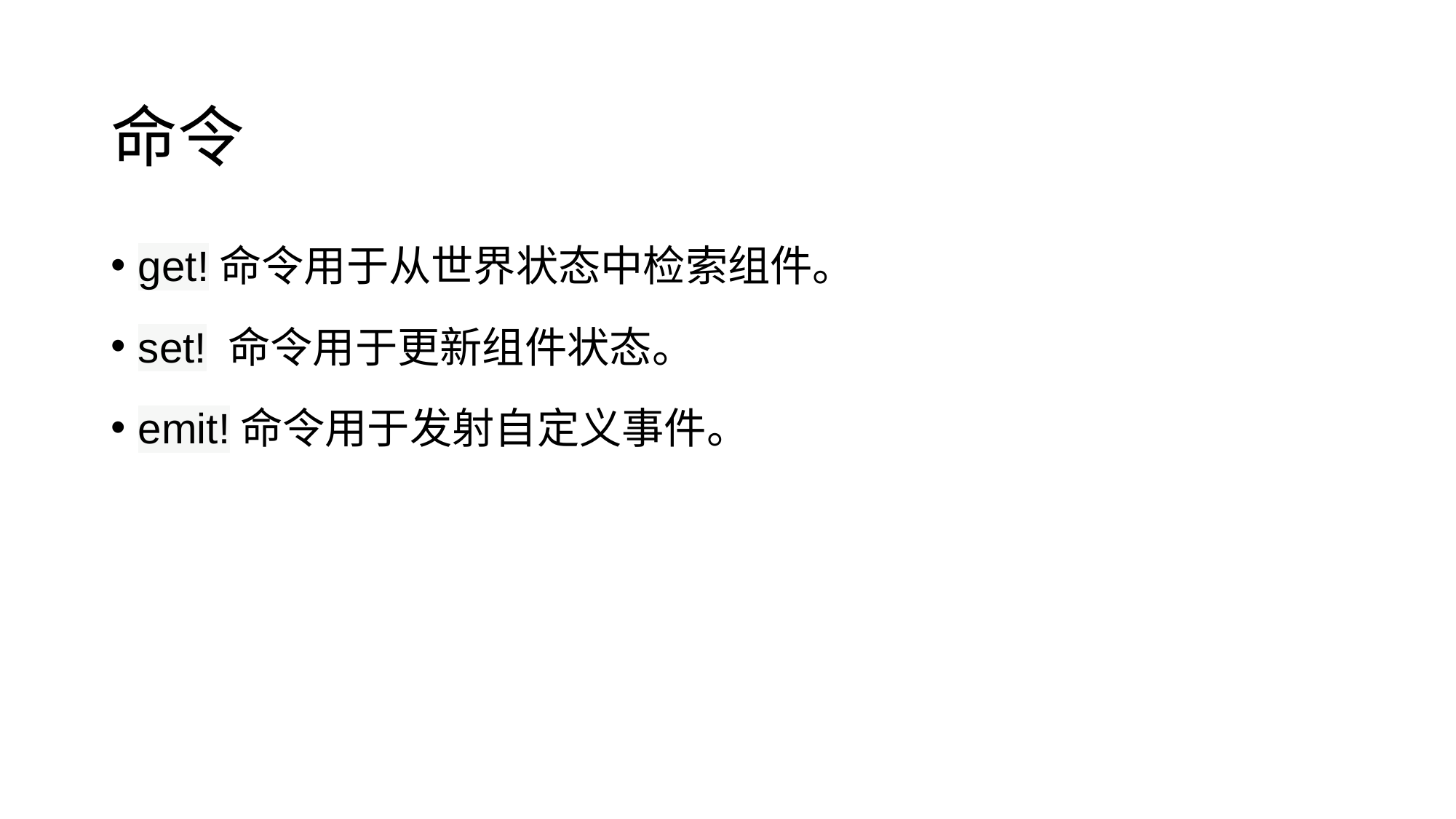

# 命令
get!命令用于从世界状态中检索组件。
set! 命令用于更新组件状态。
emit!命令用于发射自定义事件。